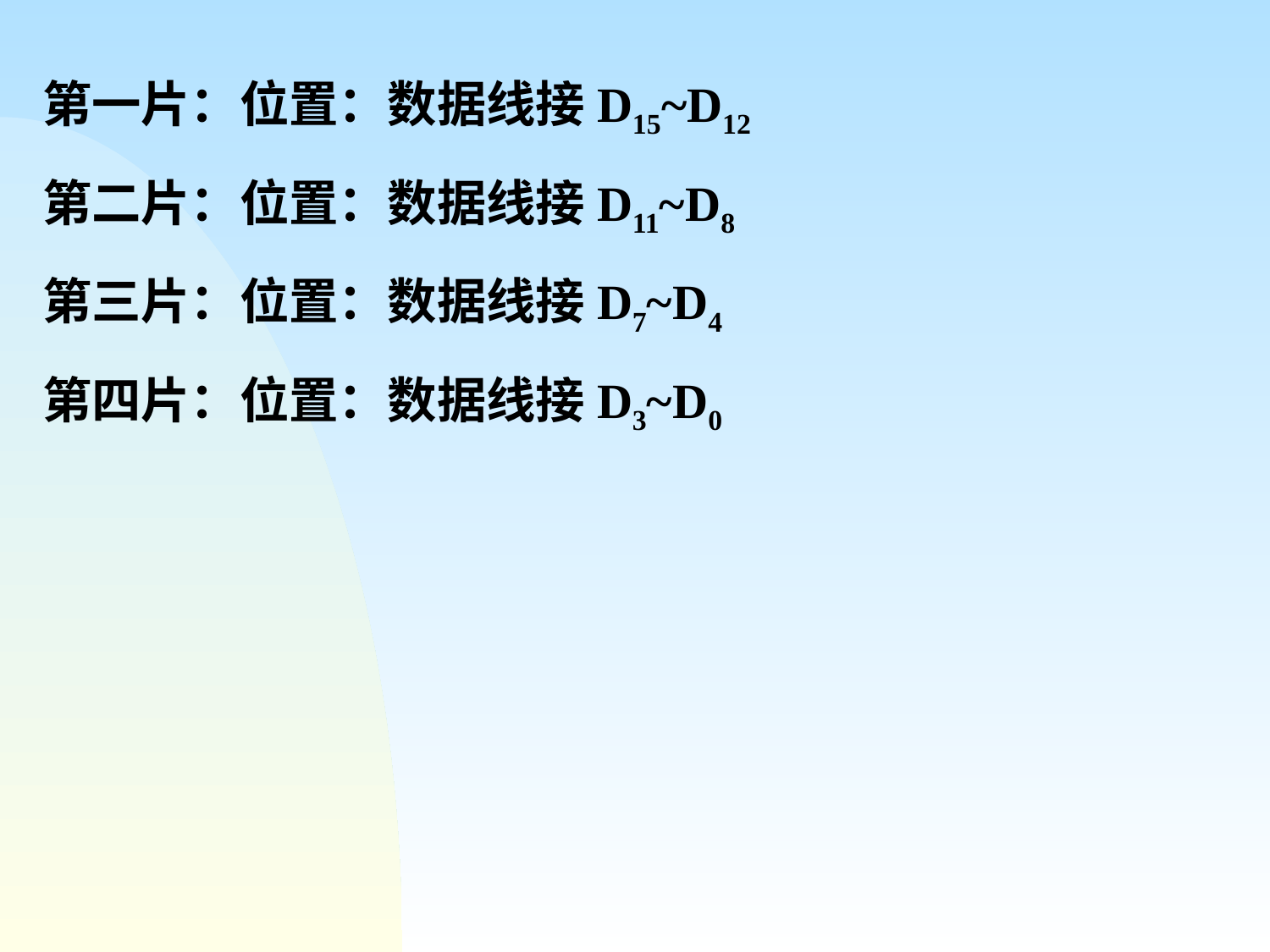

第一片：位置：数据线接D15~D12
第二片：位置：数据线接D11~D8
第三片：位置：数据线接D7~D4
第四片：位置：数据线接D3~D0

130